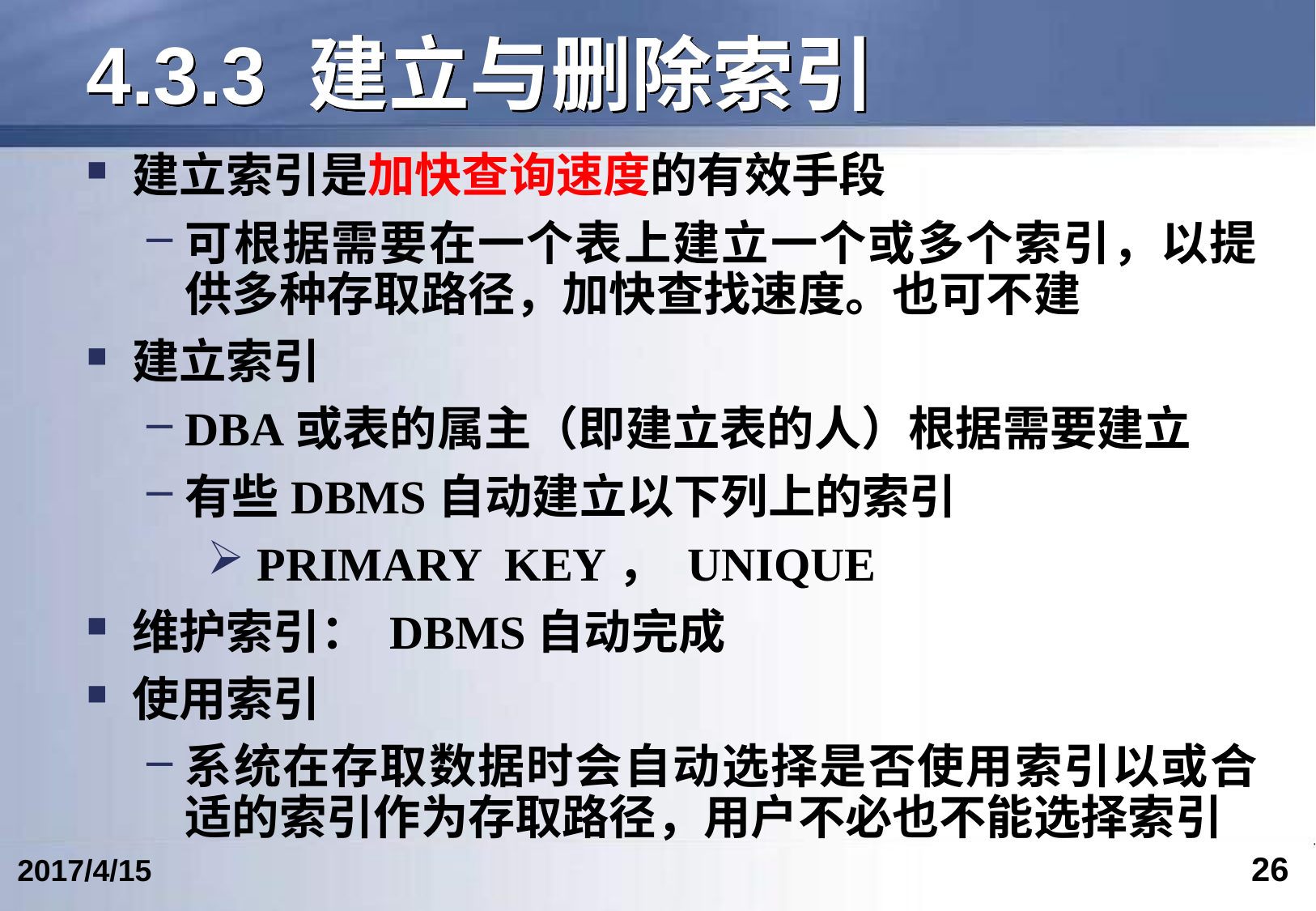

# 4.3.3 建立与删除索引
建立索引是加快查询速度的有效手段
可根据需要在一个表上建立一个或多个索引，以提供多种存取路径，加快查找速度。也可不建
建立索引
DBA或表的属主（即建立表的人）根据需要建立
有些DBMS自动建立以下列上的索引
 PRIMARY  KEY， UNIQUE
维护索引： DBMS自动完成
使用索引
系统在存取数据时会自动选择是否使用索引以或合适的索引作为存取路径，用户不必也不能选择索引
26
2017/4/15